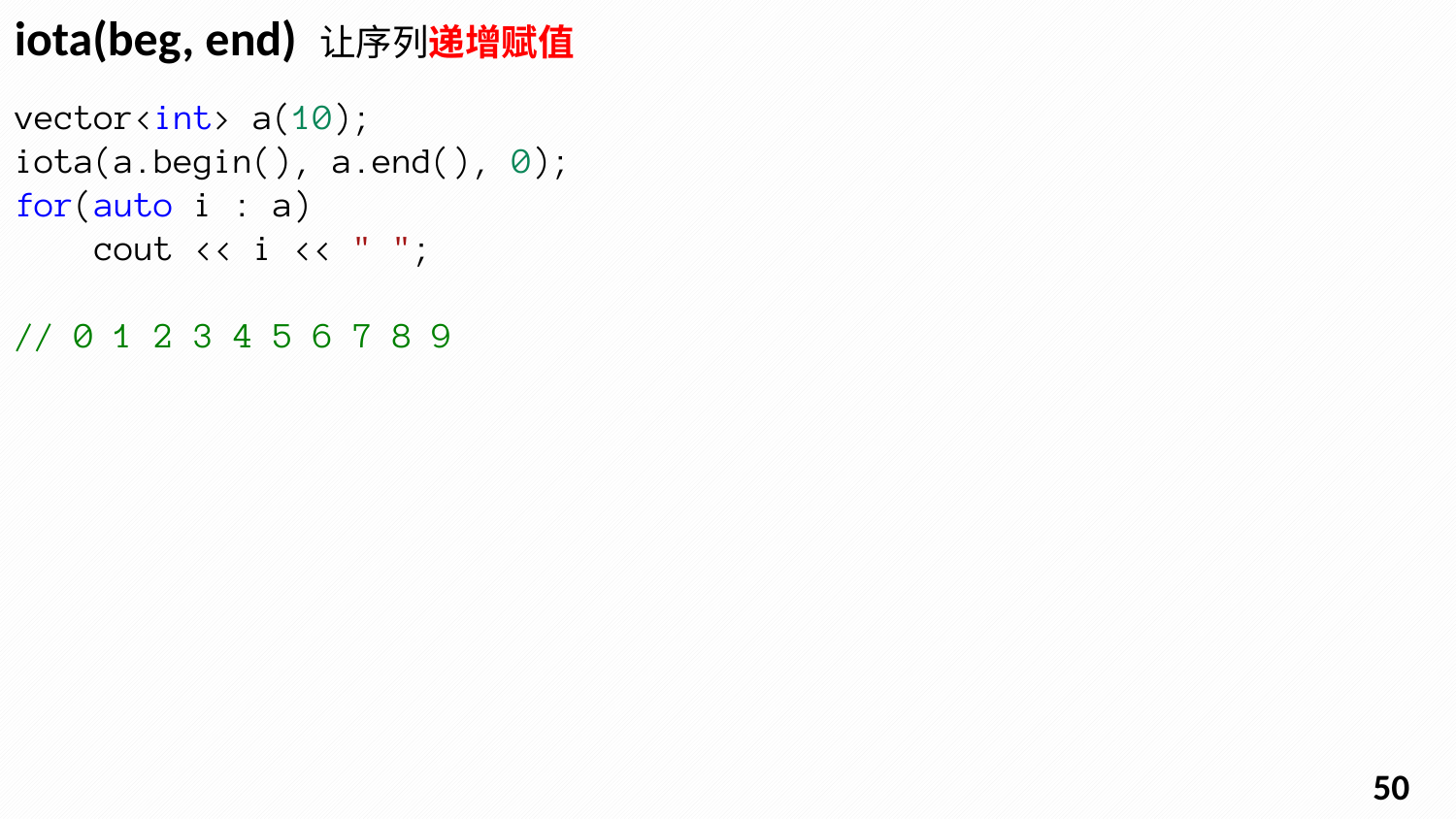

iota(beg, end) 让序列递增赋值
vector<int> a(10);
iota(a.begin(), a.end(), 0);
for(auto i : a)
    cout << i << " ";

// 0 1 2 3 4 5 6 7 8 9

50